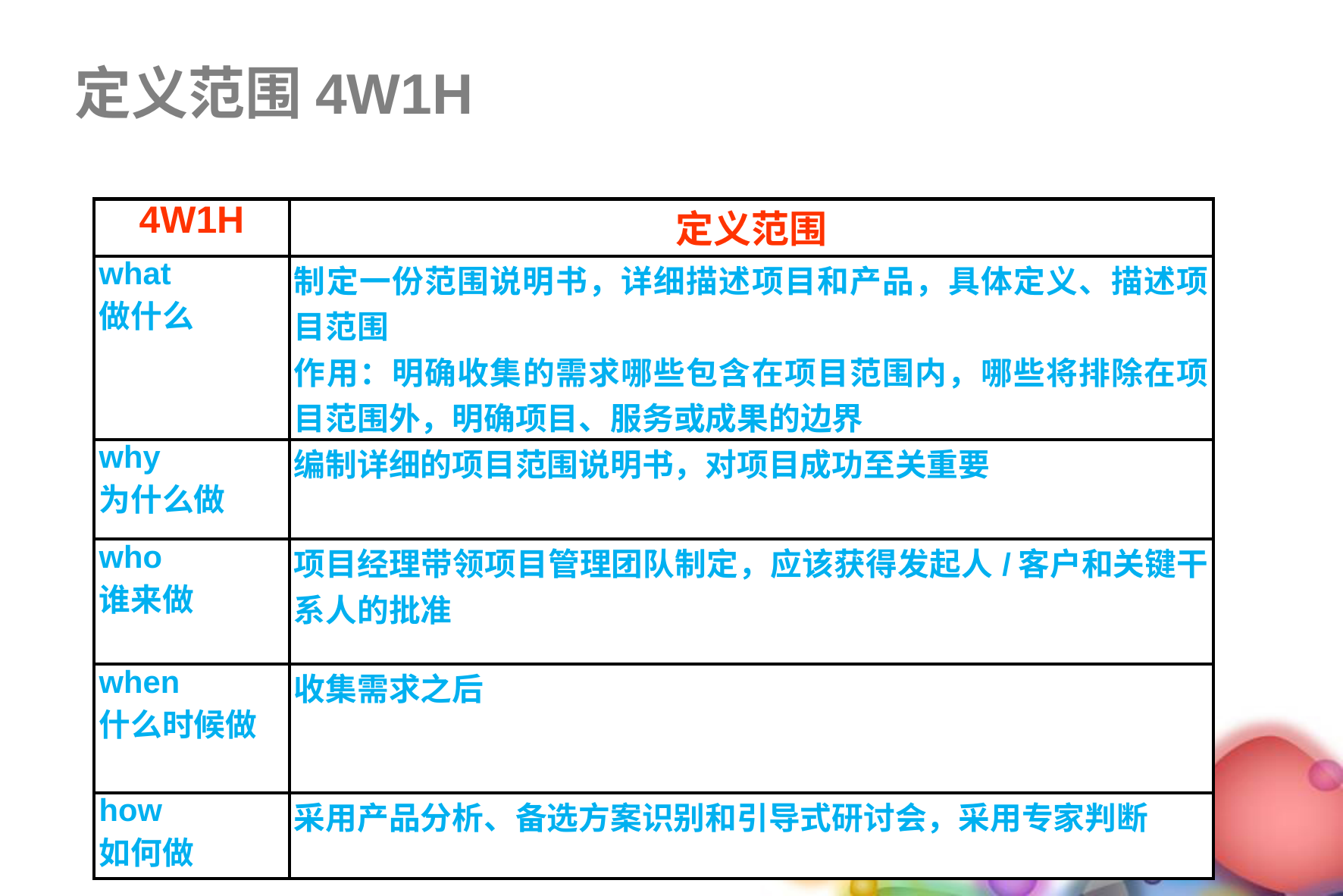

定义范围4W1H
| 4W1H | 定义范围 |
| --- | --- |
| what 做什么 | 制定一份范围说明书，详细描述项目和产品，具体定义、描述项目范围 作用：明确收集的需求哪些包含在项目范围内，哪些将排除在项目范围外，明确项目、服务或成果的边界 |
| why 为什么做 | 编制详细的项目范围说明书，对项目成功至关重要 |
| who 谁来做 | 项目经理带领项目管理团队制定，应该获得发起人/客户和关键干系人的批准 |
| when 什么时候做 | 收集需求之后 |
| how 如何做 | 采用产品分析、备选方案识别和引导式研讨会，采用专家判断 |